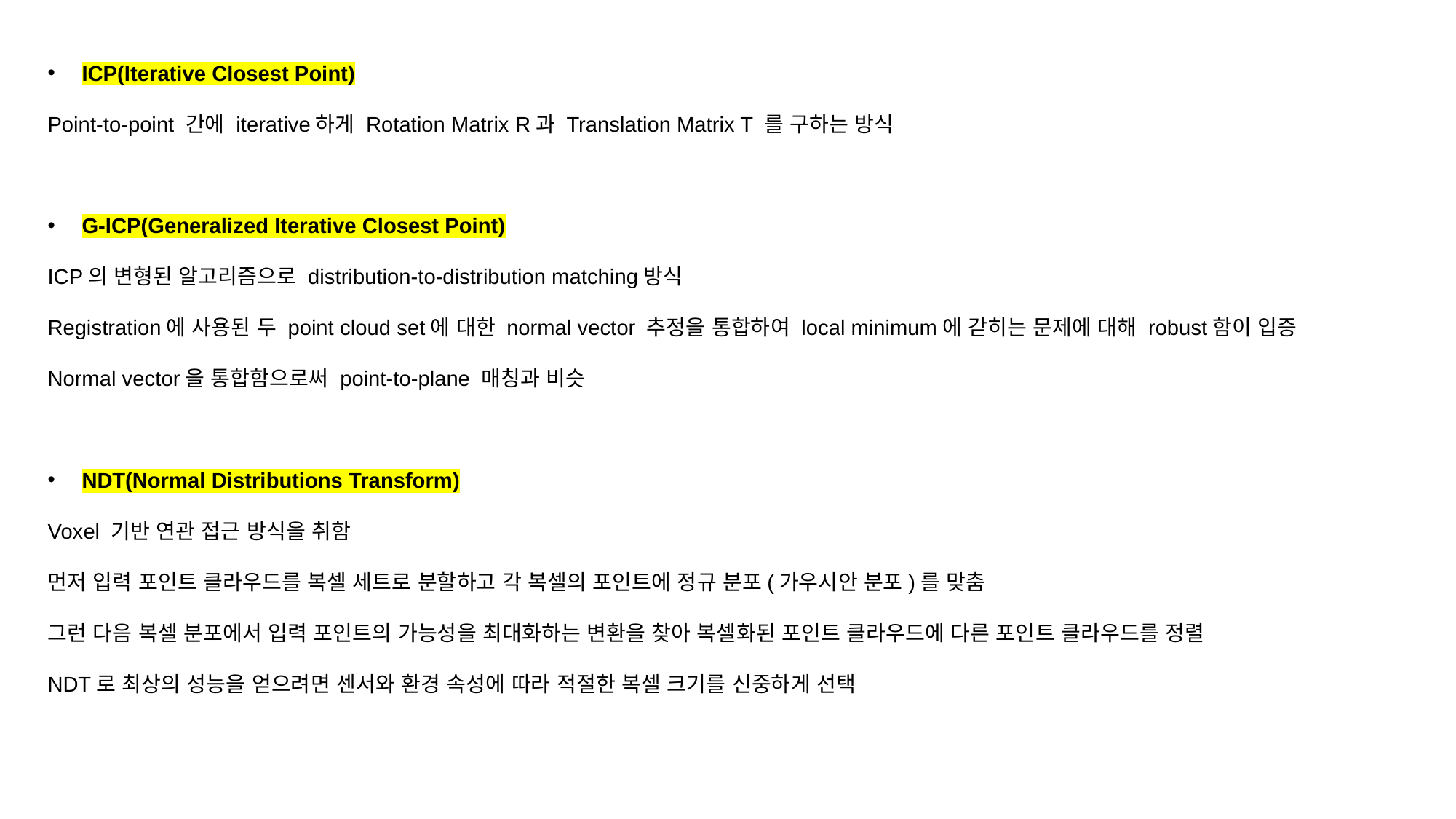

ICP(Iterative Closest Point)
Point-to-point 간에 iterative하게 Rotation Matrix R과 Translation Matrix T 를 구하는 방식

G-ICP(Generalized Iterative Closest Point)
ICP의 변형된 알고리즘으로 distribution-to-distribution matching방식
Registration에 사용된 두 point cloud set에 대한 normal vector 추정을 통합하여 local minimum에 갇히는 문제에 대해 robust함이 입증
Normal vector을 통합함으로써 point-to-plane 매칭과 비슷

NDT(Normal Distributions Transform)
Voxel 기반 연관 접근 방식을 취함
먼저 입력 포인트 클라우드를 복셀 세트로 분할하고 각 복셀의 포인트에 정규 분포(가우시안 분포)를 맞춤
그런 다음 복셀 분포에서 입력 포인트의 가능성을 최대화하는 변환을 찾아 복셀화된 포인트 클라우드에 다른 포인트 클라우드를 정렬
NDT로 최상의 성능을 얻으려면 센서와 환경 속성에 따라 적절한 복셀 크기를 신중하게 선택